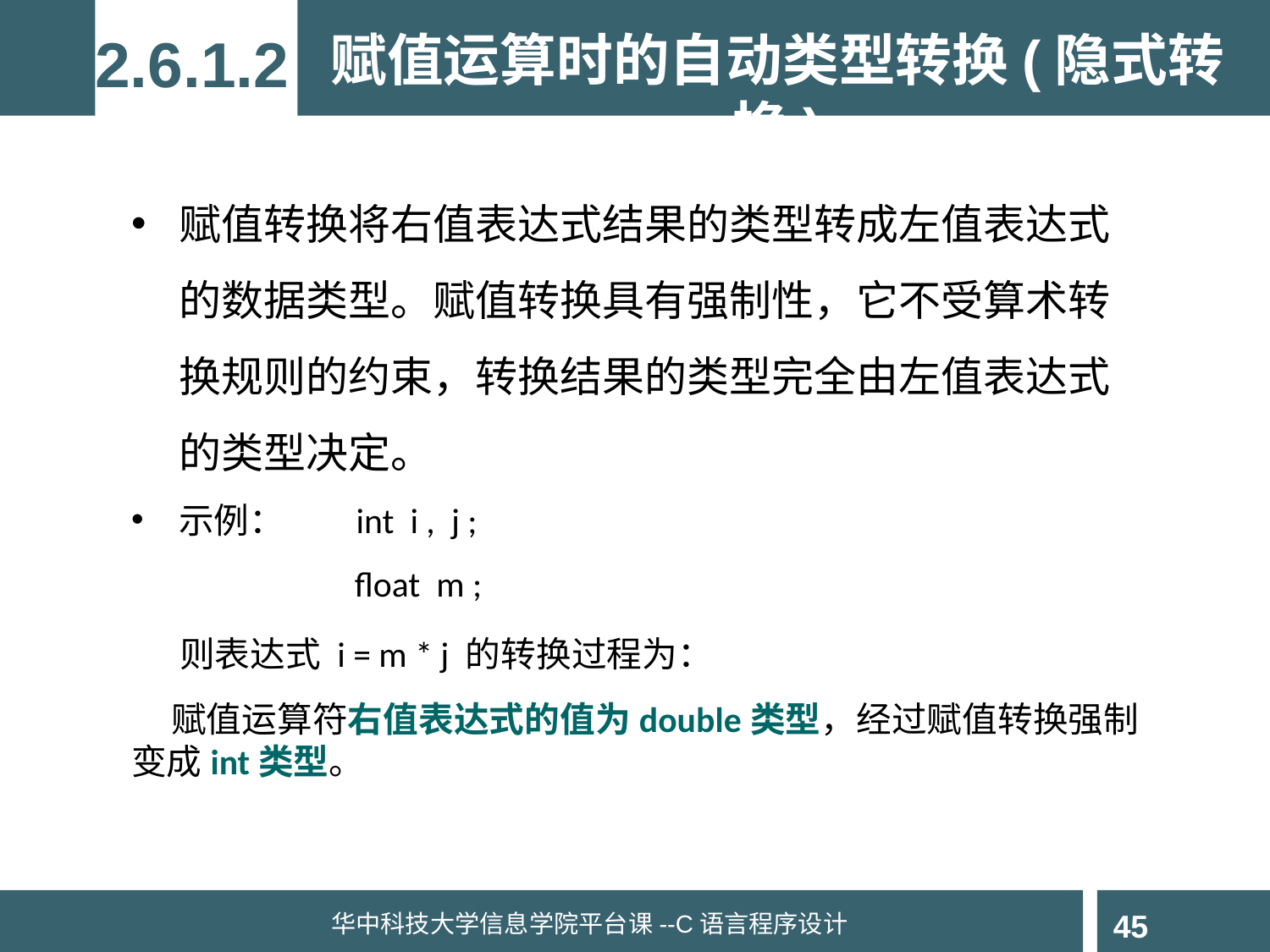

赋值运算时的自动类型转换(隐式转换)
2.6.1.2
赋值转换将右值表达式结果的类型转成左值表达式的数据类型。赋值转换具有强制性，它不受算术转换规则的约束，转换结果的类型完全由左值表达式的类型决定。
示例：        int  i ,  j ;
	            float  m ;
    则表达式 i = m * j 的转换过程为：
    赋值运算符右值表达式的值为double类型，经过赋值转换强制变成int类型。